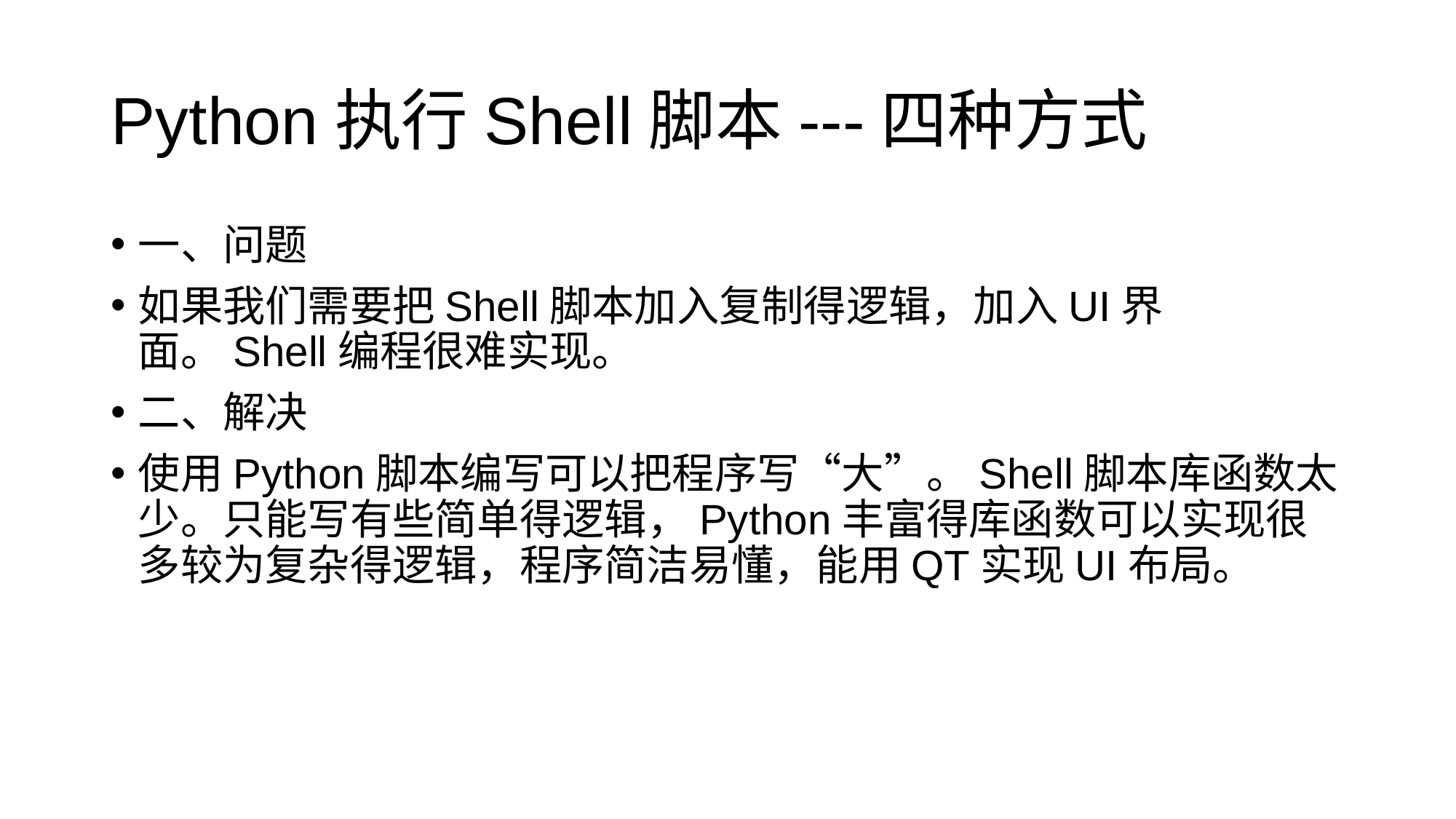

# Python执行Shell脚本---四种方式
一、问题
如果我们需要把Shell脚本加入复制得逻辑，加入UI界面。Shell编程很难实现。
二、解决
使用Python脚本编写可以把程序写“大”。Shell脚本库函数太少。只能写有些简单得逻辑，Python丰富得库函数可以实现很多较为复杂得逻辑，程序简洁易懂，能用QT实现UI布局。